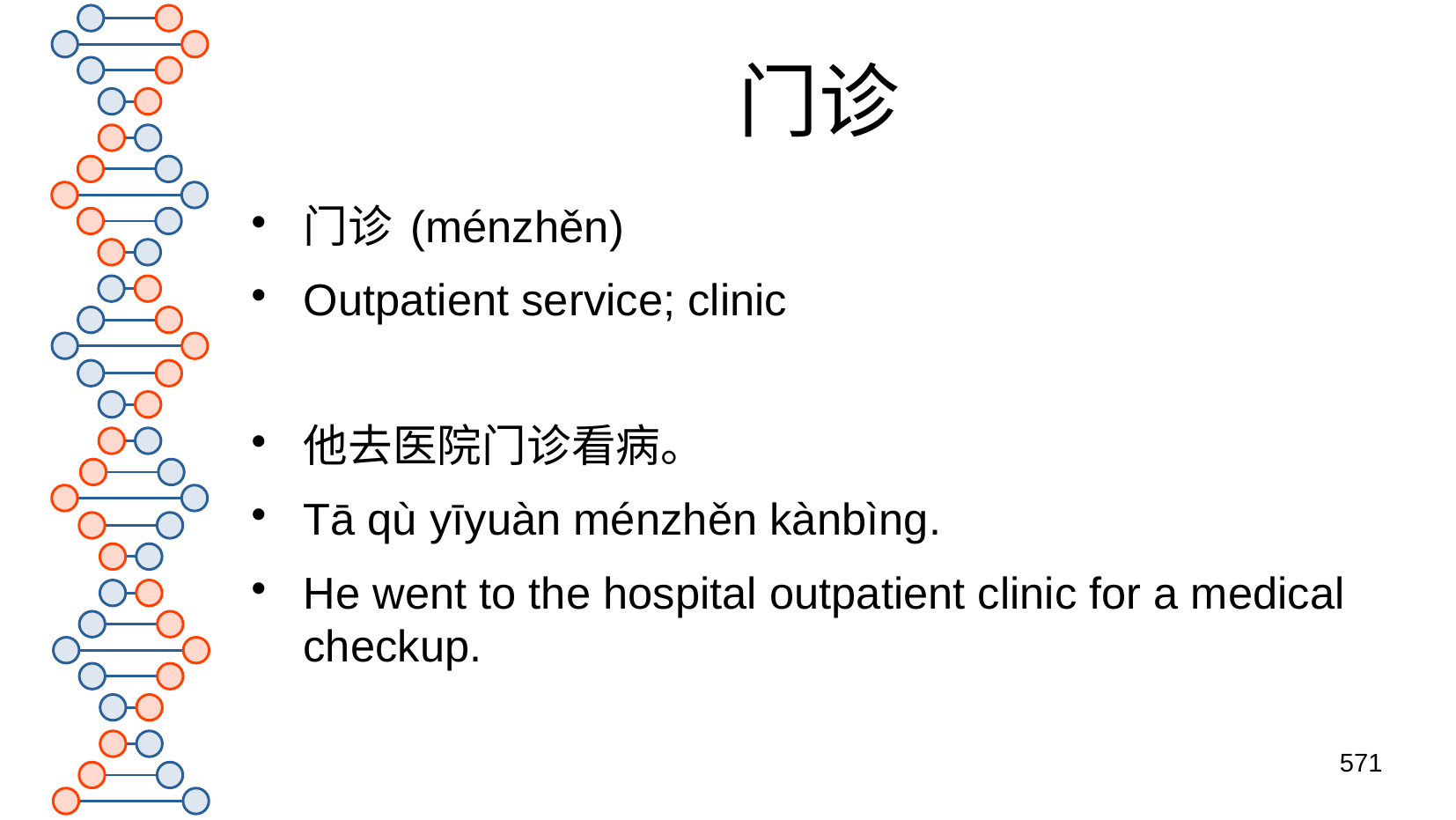

# 门诊
门诊 (ménzhěn)
Outpatient service; clinic

他去医院门诊看病。
Tā qù yīyuàn ménzhěn kànbìng.
He went to the hospital outpatient clinic for a medical checkup.
571